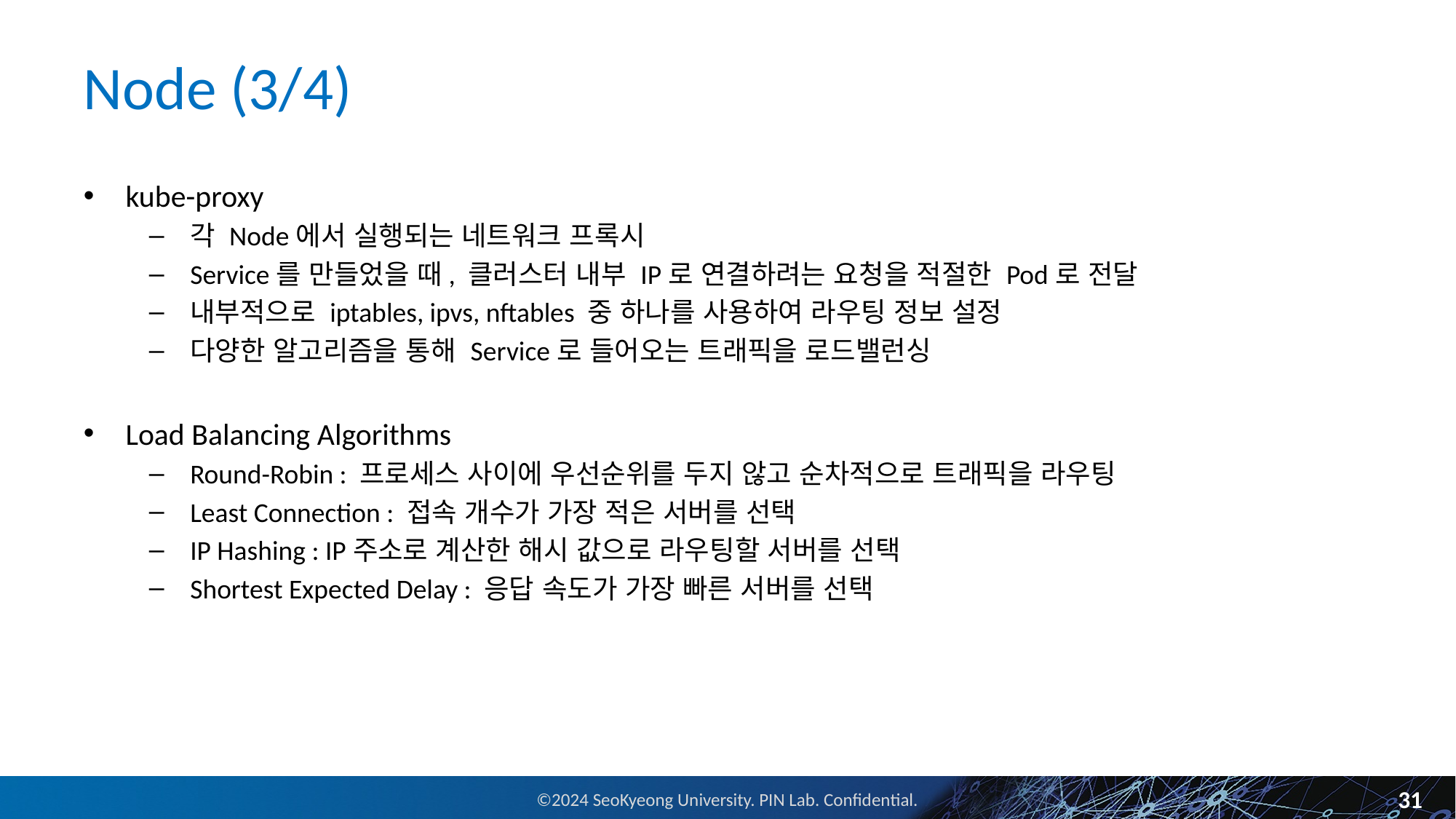

# Node (3/4)
kube-proxy
각 Node에서 실행되는 네트워크 프록시
Service를 만들었을 때, 클러스터 내부 IP로 연결하려는 요청을 적절한 Pod로 전달
내부적으로 iptables, ipvs, nftables 중 하나를 사용하여 라우팅 정보 설정
다양한 알고리즘을 통해 Service로 들어오는 트래픽을 로드밸런싱

Load Balancing Algorithms
Round-Robin : 프로세스 사이에 우선순위를 두지 않고 순차적으로 트래픽을 라우팅
Least Connection : 접속 개수가 가장 적은 서버를 선택
IP Hashing : IP주소로 계산한 해시 값으로 라우팅할 서버를 선택
Shortest Expected Delay : 응답 속도가 가장 빠른 서버를 선택
31